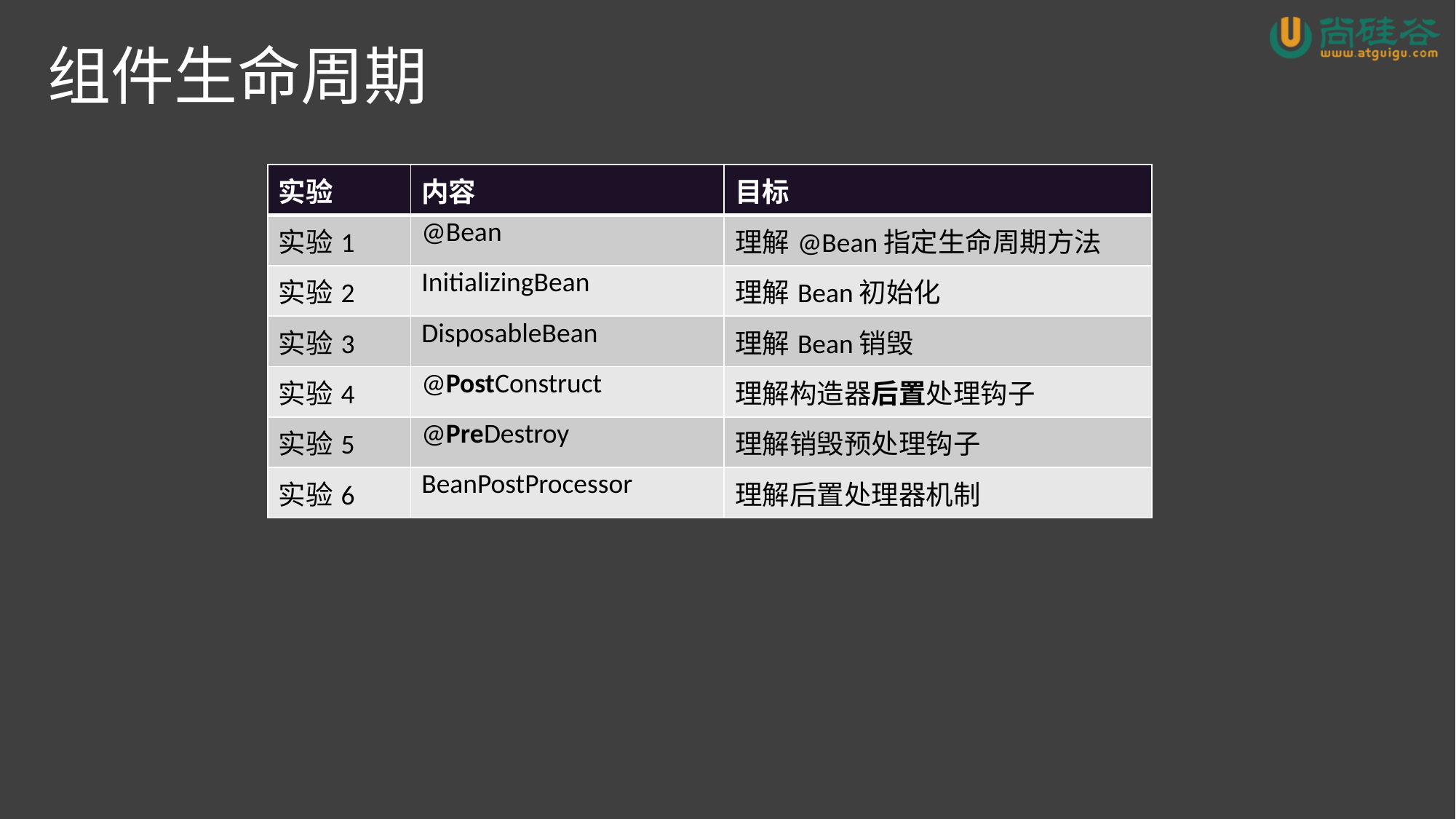

# 组件生命周期
| 实验 | 内容 | 目标 |
| --- | --- | --- |
| 实验1 | @Bean | 理解@Bean指定生命周期方法 |
| 实验2 | InitializingBean | 理解Bean初始化 |
| 实验3 | DisposableBean | 理解Bean销毁 |
| 实验4 | @PostConstruct | 理解构造器后置处理钩子 |
| 实验5 | @PreDestroy | 理解销毁预处理钩子 |
| 实验6 | BeanPostProcessor | 理解后置处理器机制 |